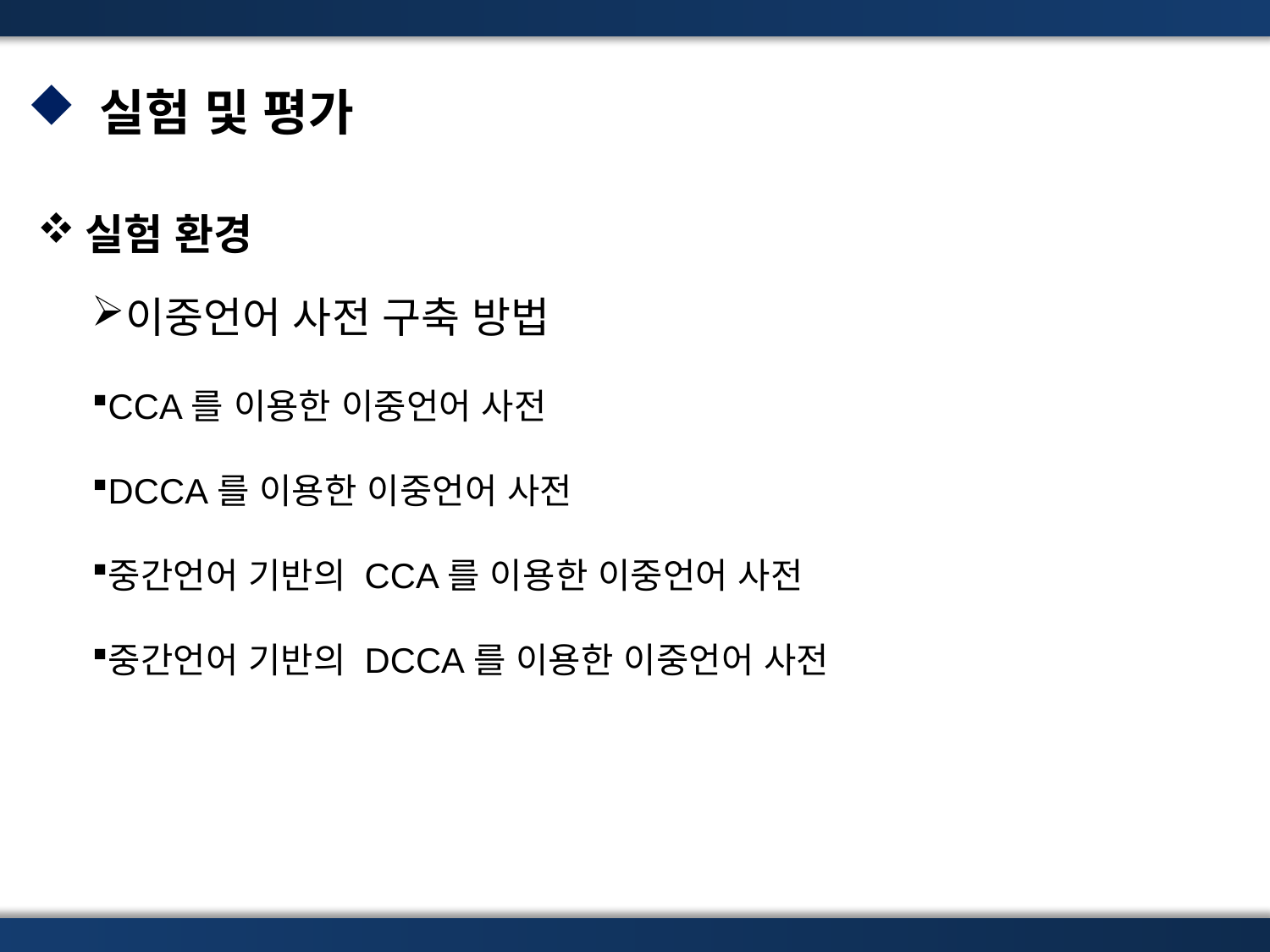

실험 및 평가

실험 환경

이중언어 사전 구축 방법

CCA를 이용한 이중언어 사전

DCCA를 이용한 이중언어 사전

중간언어 기반의 CCA를 이용한 이중언어 사전

중간언어 기반의 DCCA를 이용한 이중언어 사전